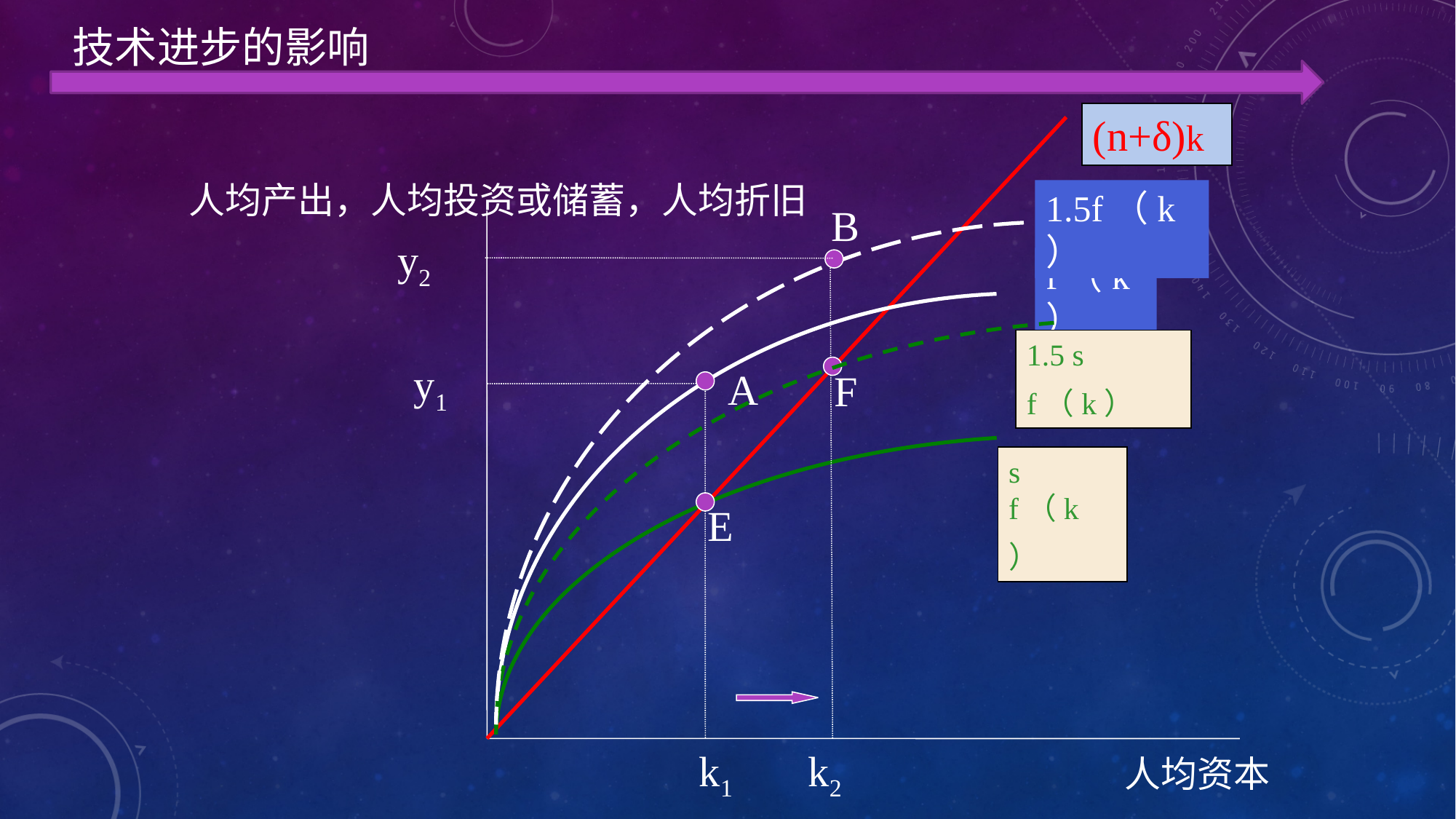

技术进步的影响

(n+δ)k

人均产出，人均投资或储蓄，人均折旧
1.5f（k）
B

y2
f（k）

1.5 s f（k）
y1

A
F

s f（k）

E

k1
k2
人均资本